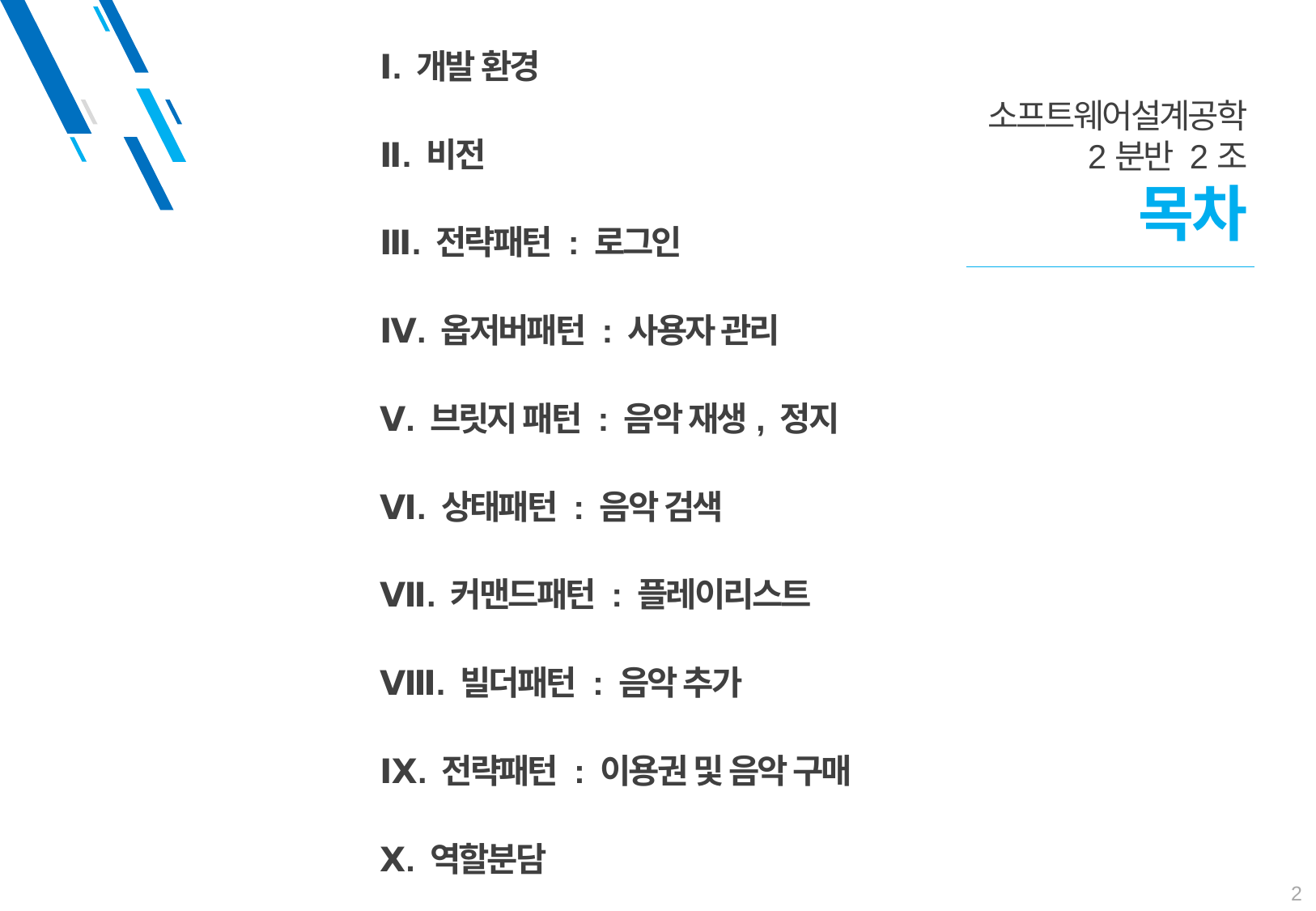

Ⅰ. 개발 환경

Ⅱ. 비전

Ⅲ. 전략패턴 : 로그인

Ⅳ. 옵저버패턴 : 사용자 관리

Ⅴ. 브릿지 패턴 : 음악 재생, 정지

Ⅵ. 상태패턴 : 음악 검색

Ⅶ. 커맨드패턴 : 플레이리스트

Ⅷ. 빌더패턴 : 음악 추가

Ⅸ. 전략패턴 : 이용권 및 음악 구매

Ⅹ. 역할분담

소프트웨어설계공학
2분반 2조
목차

2